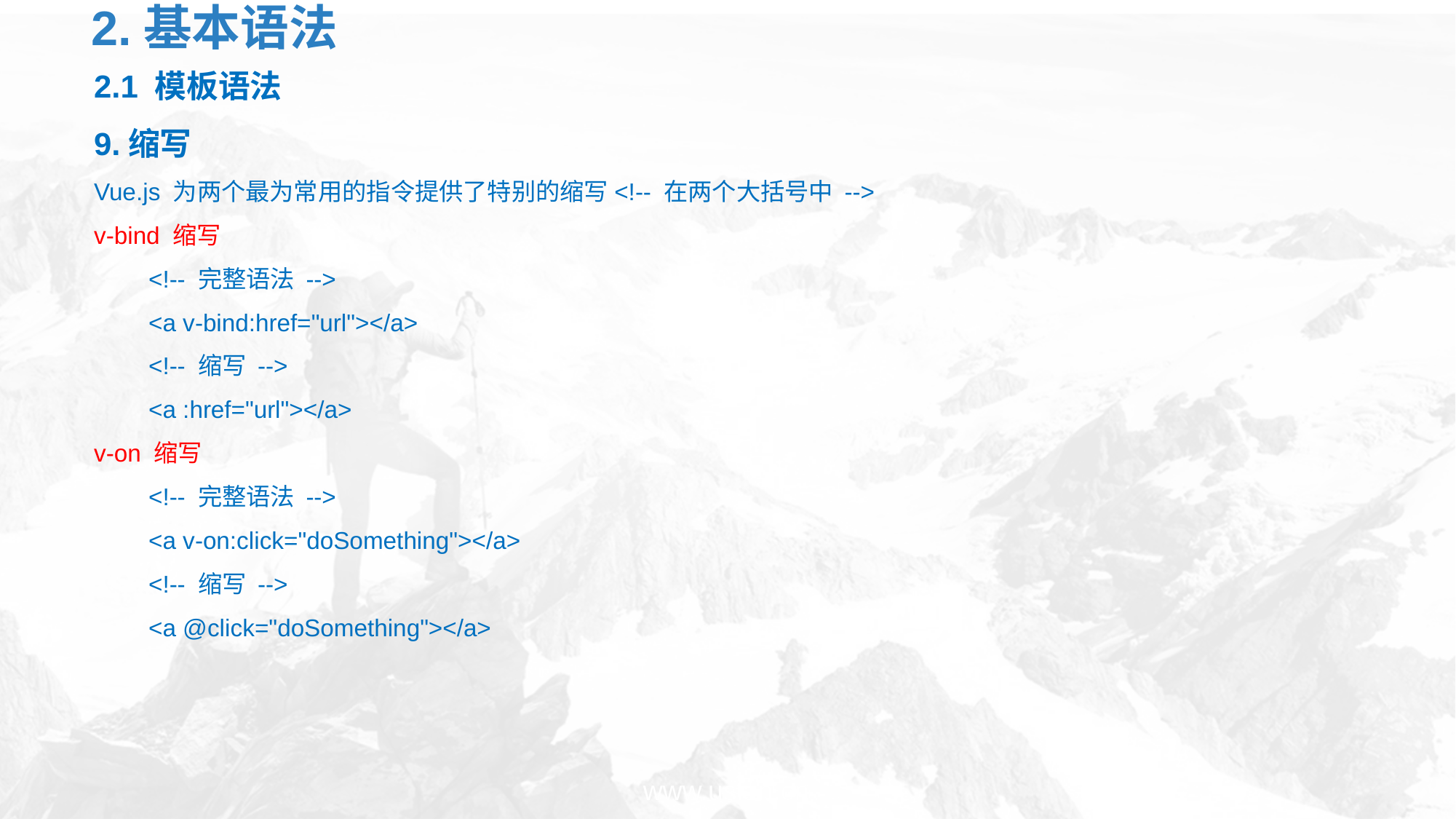

# 2.基本语法
2.1 模板语法
9.缩写
Vue.js 为两个最为常用的指令提供了特别的缩写<!-- 在两个大括号中 -->
v-bind 缩写
<!-- 完整语法 -->
<a v-bind:href="url"></a>
<!-- 缩写 -->
<a :href="url"></a>
v-on 缩写
<!-- 完整语法 -->
<a v-on:click="doSomething"></a>
<!-- 缩写 -->
<a @click="doSomething"></a>
www.usian.cn